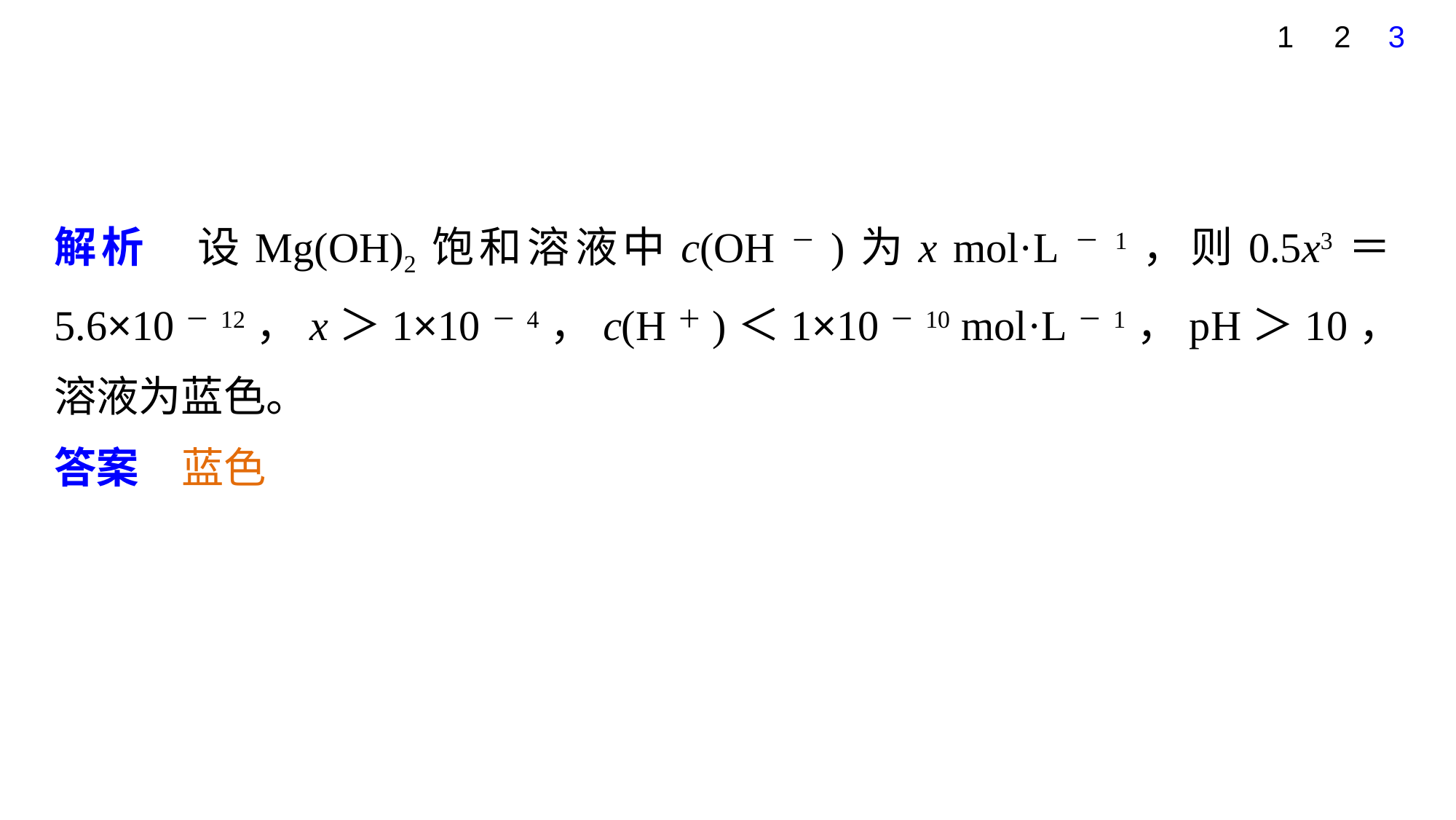

1
2
3
解析　设Mg(OH)2饱和溶液中c(OH－)为x mol·L－1，则0.5x3＝5.6×10－12，x＞1×10－4，c(H＋)＜1×10－10 mol·L－1，pH＞10，溶液为蓝色。
答案　蓝色